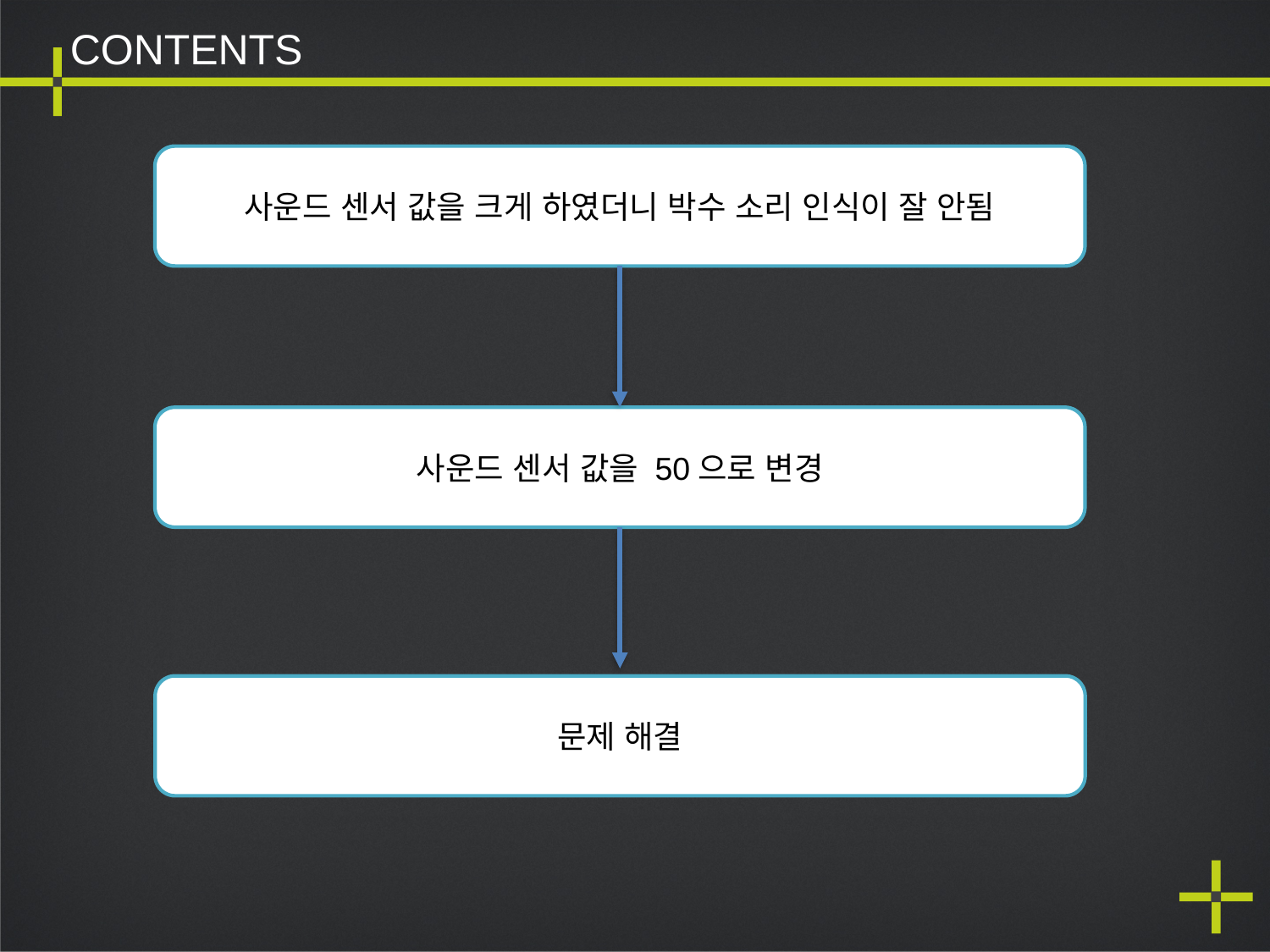

CONTENTS
사운드 센서 값을 크게 하였더니 박수 소리 인식이 잘 안됨
사운드 센서 값을 50으로 변경
문제 해결